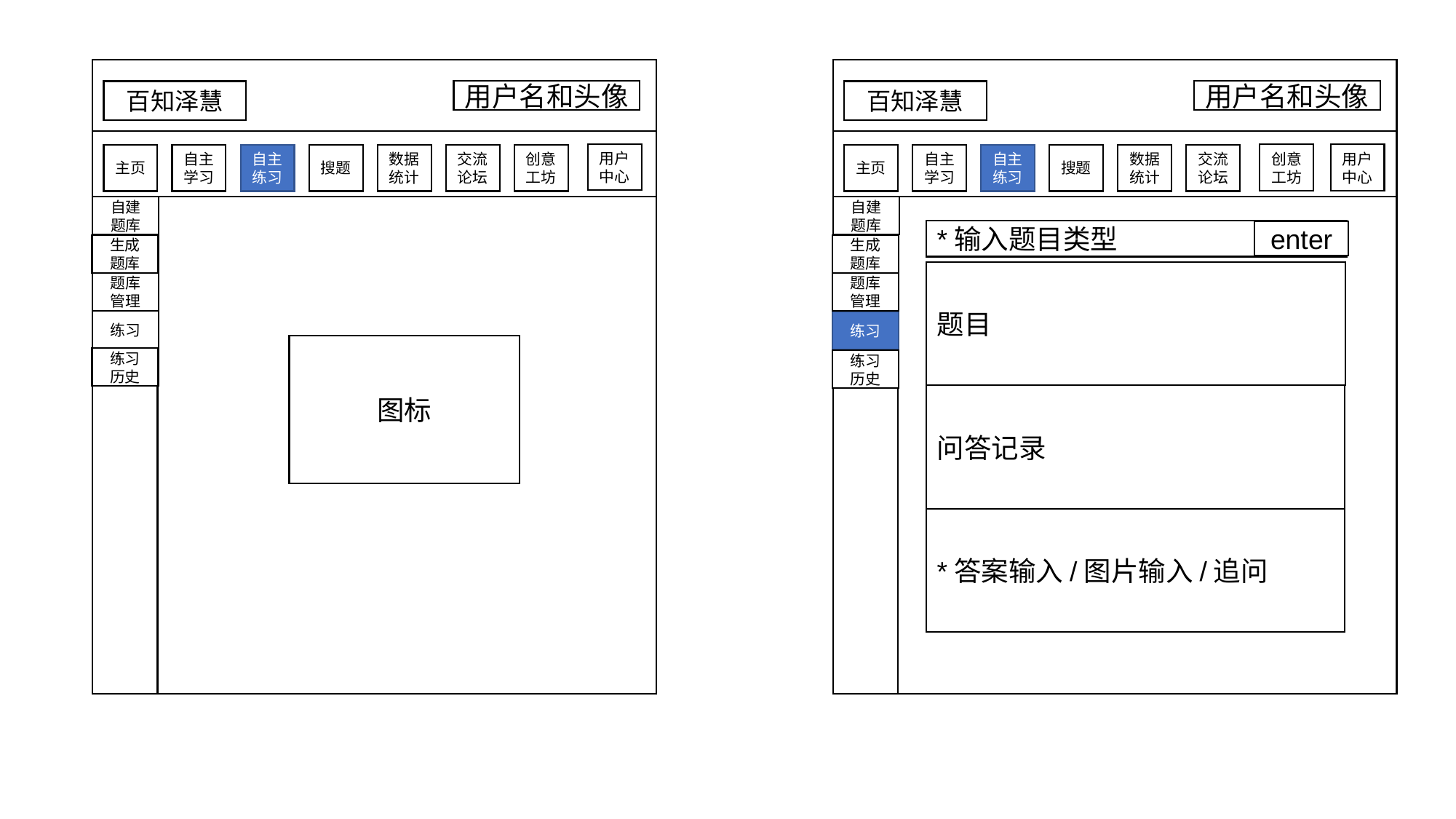

百知泽慧
用户名和头像
用户中心
主页
自主学习
自主练习
搜题
数据统计
交流论坛
自建题库
生成题库
题库管理
练习

百知泽慧
用户名和头像
用户中心
主页
自主学习
自主练习
搜题
数据统计
交流论坛
自建题库
生成题库
题库管理
练习
创意工坊
创意工坊
*输入题目类型
enter
题目
图标
练习历史
练习历史
问答记录
*答案输入/图片输入/追问